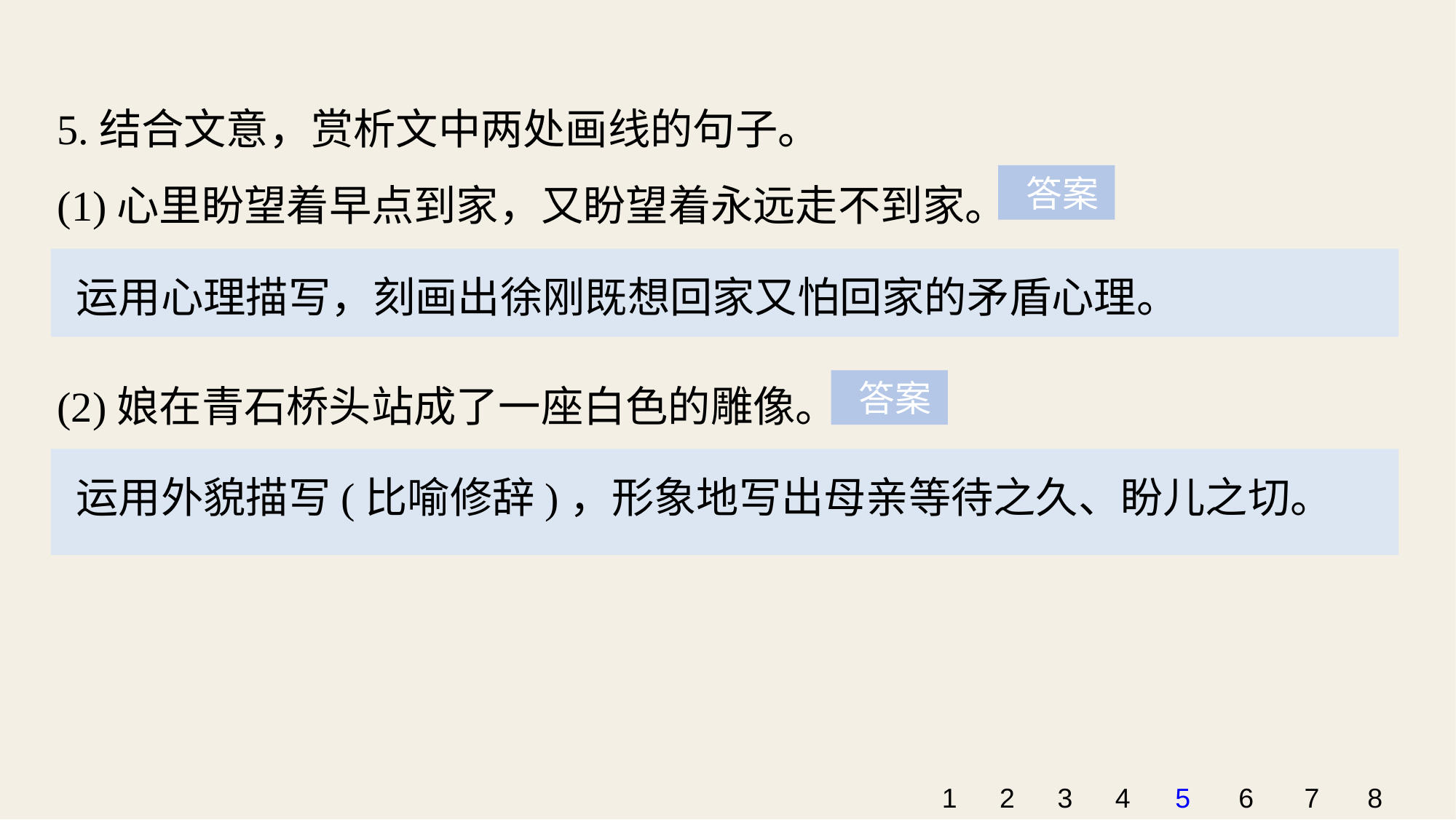

5.结合文意，赏析文中两处画线的句子。
(1)心里盼望着早点到家，又盼望着永远走不到家。
 答案
运用心理描写，刻画出徐刚既想回家又怕回家的矛盾心理。

(2)娘在青石桥头站成了一座白色的雕像。
 答案
运用外貌描写(比喻修辞)，形象地写出母亲等待之久、盼儿之切。

1
2
3
4
5
6
7
8